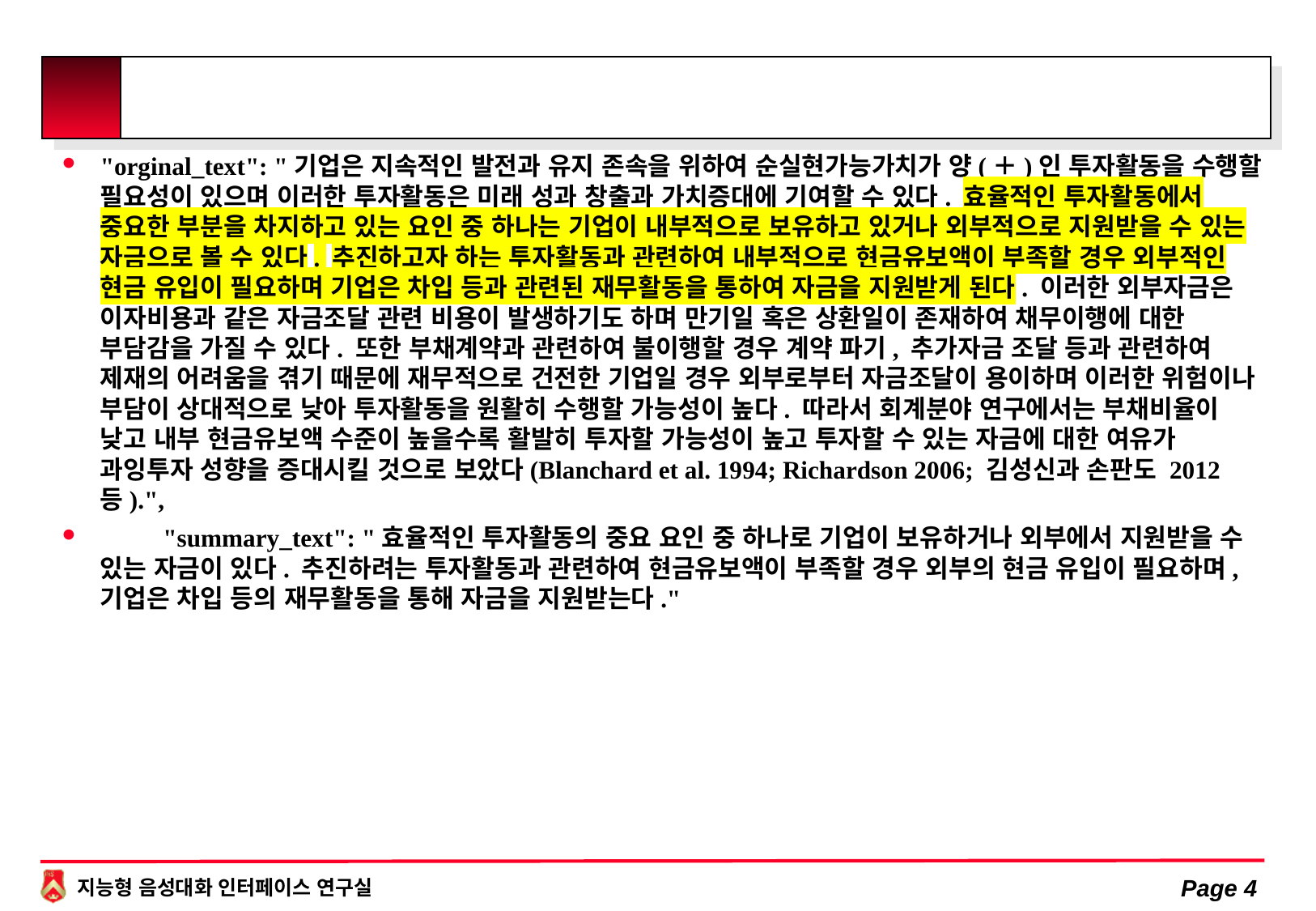

#
"orginal_text": "기업은 지속적인 발전과 유지 존속을 위하여 순실현가능가치가 양(＋)인 투자활동을 수행할 필요성이 있으며 이러한 투자활동은 미래 성과 창출과 가치증대에 기여할 수 있다. 효율적인 투자활동에서 중요한 부분을 차지하고 있는 요인 중 하나는 기업이 내부적으로 보유하고 있거나 외부적으로 지원받을 수 있는 자금으로 볼 수 있다. 추진하고자 하는 투자활동과 관련하여 내부적으로 현금유보액이 부족할 경우 외부적인 현금 유입이 필요하며 기업은 차입 등과 관련된 재무활동을 통하여 자금을 지원받게 된다. 이러한 외부자금은 이자비용과 같은 자금조달 관련 비용이 발생하기도 하며 만기일 혹은 상환일이 존재하여 채무이행에 대한 부담감을 가질 수 있다. 또한 부채계약과 관련하여 불이행할 경우 계약 파기, 추가자금 조달 등과 관련하여 제재의 어려움을 겪기 때문에 재무적으로 건전한 기업일 경우 외부로부터 자금조달이 용이하며 이러한 위험이나 부담이 상대적으로 낮아 투자활동을 원활히 수행할 가능성이 높다. 따라서 회계분야 연구에서는 부채비율이 낮고 내부 현금유보액 수준이 높을수록 활발히 투자할 가능성이 높고 투자할 수 있는 자금에 대한 여유가 과잉투자 성향을 증대시킬 것으로 보았다(Blanchard et al. 1994; Richardson 2006; 김성신과 손판도 2012 등).",
          "summary_text": "효율적인 투자활동의 중요 요인 중 하나로 기업이 보유하거나 외부에서 지원받을 수 있는 자금이 있다. 추진하려는 투자활동과 관련하여 현금유보액이 부족할 경우 외부의 현금 유입이 필요하며, 기업은 차입 등의 재무활동을 통해 자금을 지원받는다."
Page 4